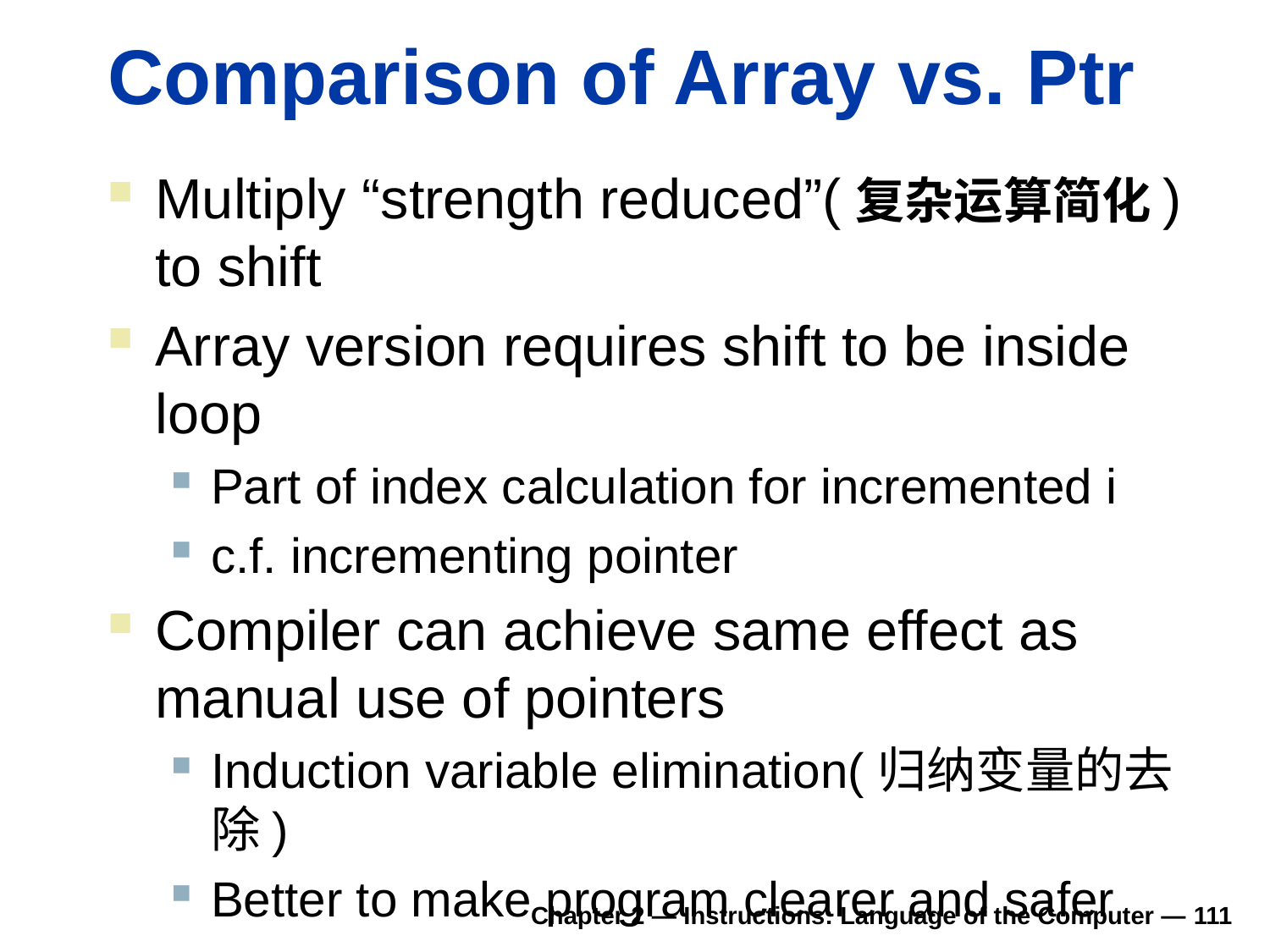

# Comparison of Array vs. Ptr
Multiply “strength reduced”(复杂运算简化) to shift
Array version requires shift to be inside loop
Part of index calculation for incremented i
c.f. incrementing pointer
Compiler can achieve same effect as manual use of pointers
Induction variable elimination(归纳变量的去除)
Better to make program clearer and safer
Chapter 2 — Instructions: Language of the Computer — 111